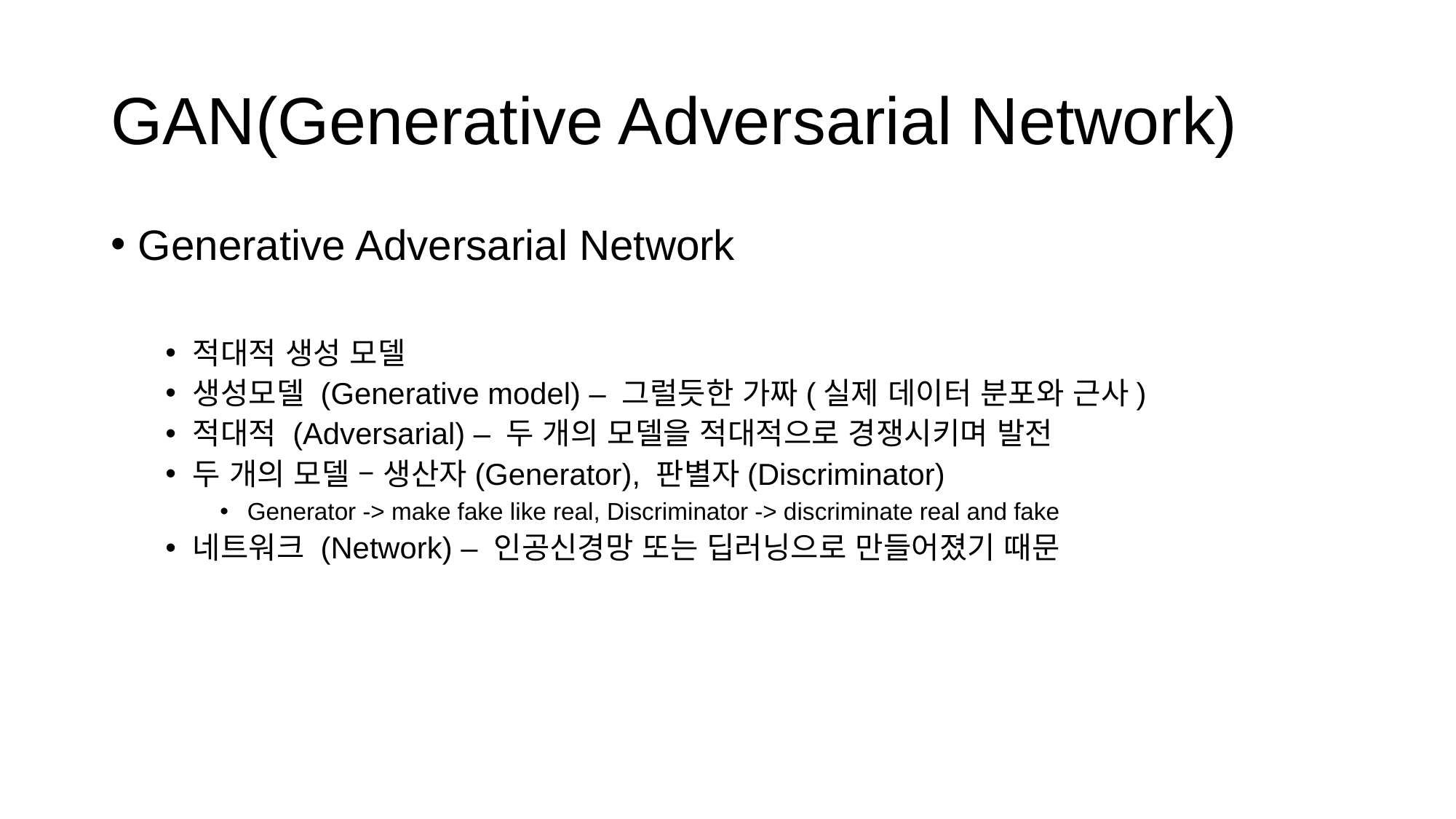

# GAN(Generative Adversarial Network)
Generative Adversarial Network

적대적 생성 모델
생성모델 (Generative model) – 그럴듯한 가짜(실제 데이터 분포와 근사)
적대적 (Adversarial) – 두 개의 모델을 적대적으로 경쟁시키며 발전
두 개의 모델 – 생산자(Generator), 판별자(Discriminator)
Generator -> make fake like real, Discriminator -> discriminate real and fake
네트워크 (Network) – 인공신경망 또는 딥러닝으로 만들어졌기 때문